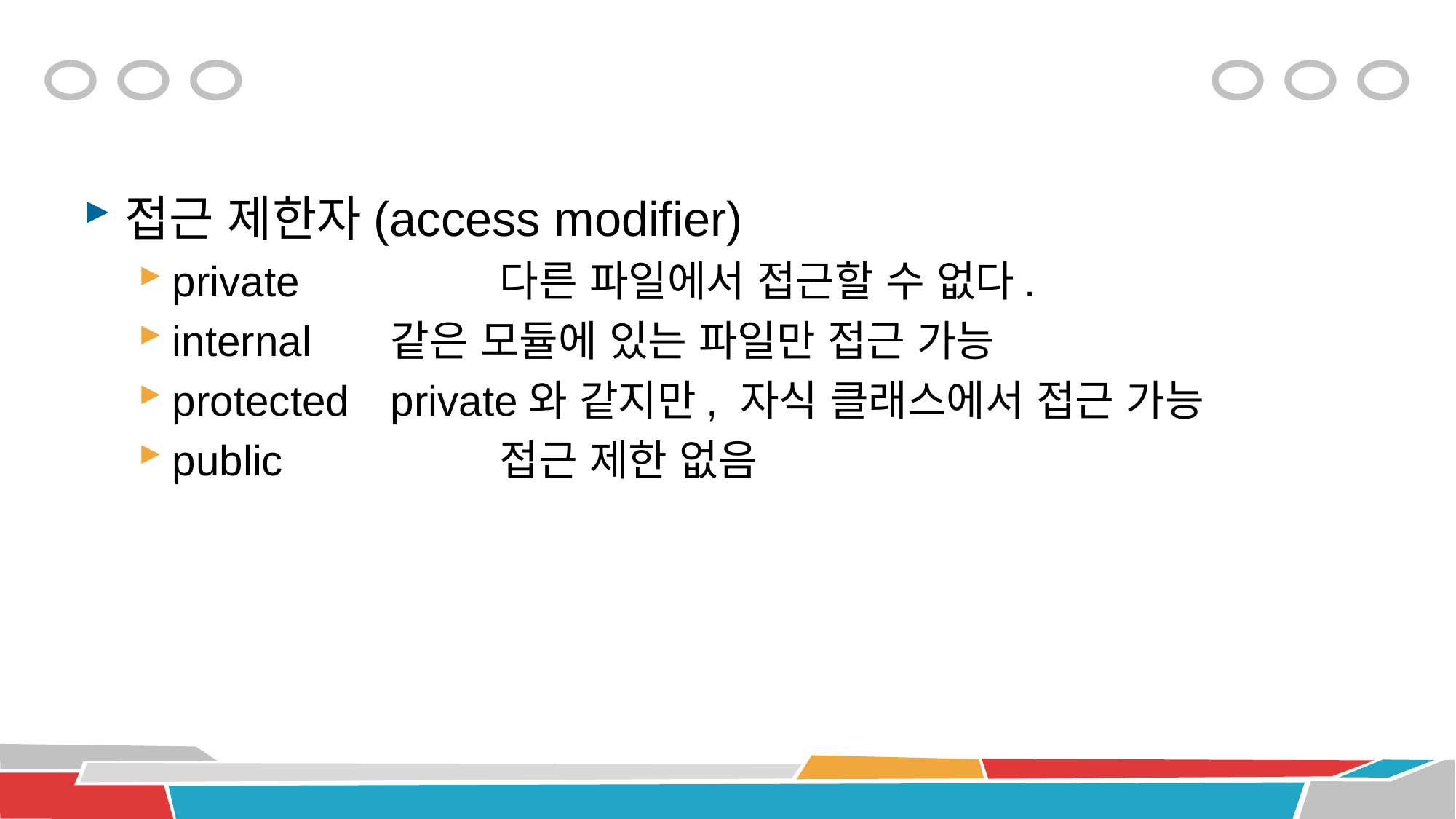

#
접근 제한자(access modifier)
private		다른 파일에서 접근할 수 없다.
internal	같은 모듈에 있는 파일만 접근 가능
protected	private와 같지만, 자식 클래스에서 접근 가능
public 		접근 제한 없음